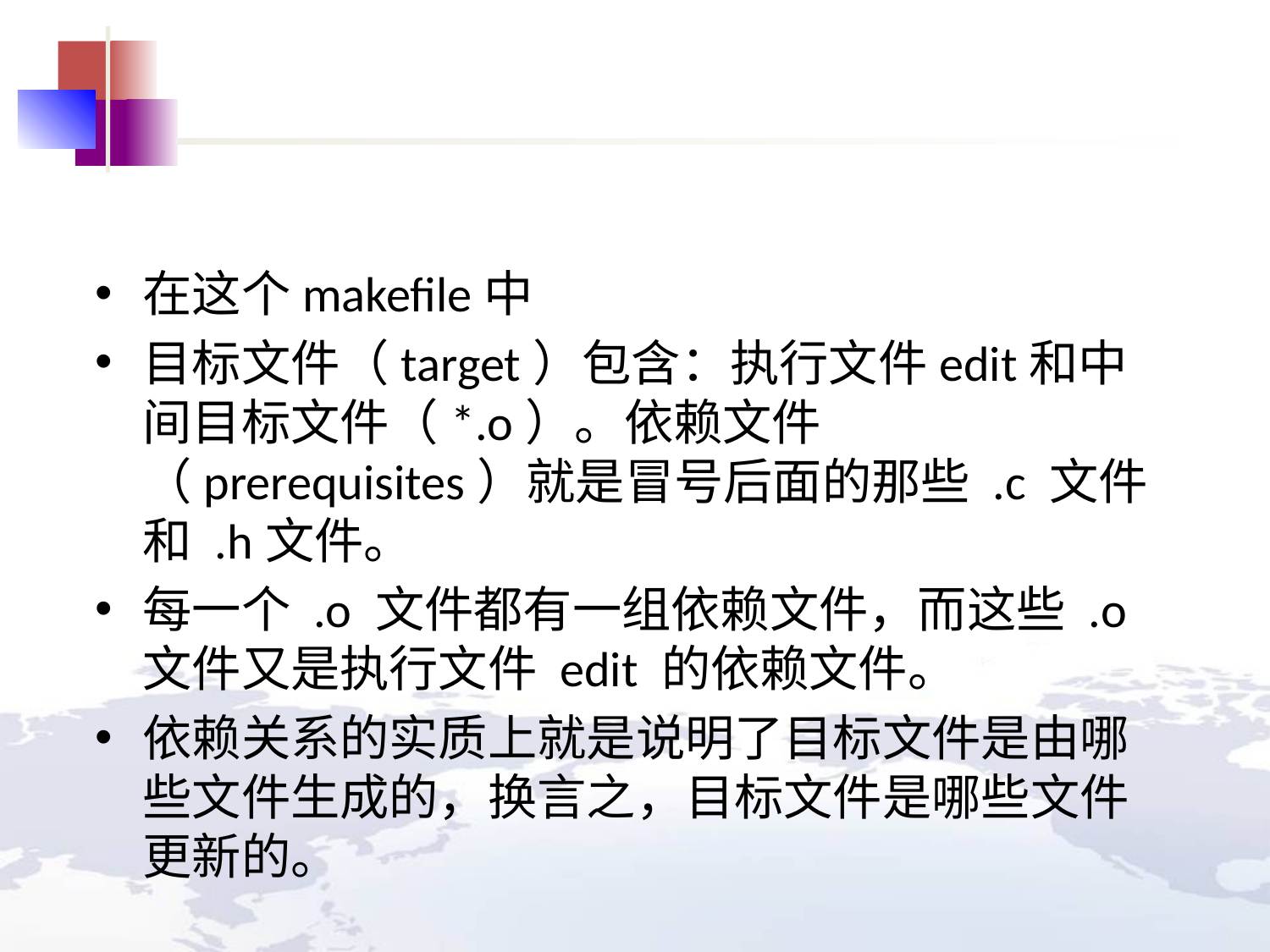

#
在这个makefile中
目标文件（target）包含：执行文件edit和中间目标文件（*.o）。依赖文件（prerequisites）就是冒号后面的那些 .c 文件和 .h文件。
每一个 .o 文件都有一组依赖文件，而这些 .o 文件又是执行文件 edit 的依赖文件。
依赖关系的实质上就是说明了目标文件是由哪些文件生成的，换言之，目标文件是哪些文件更新的。